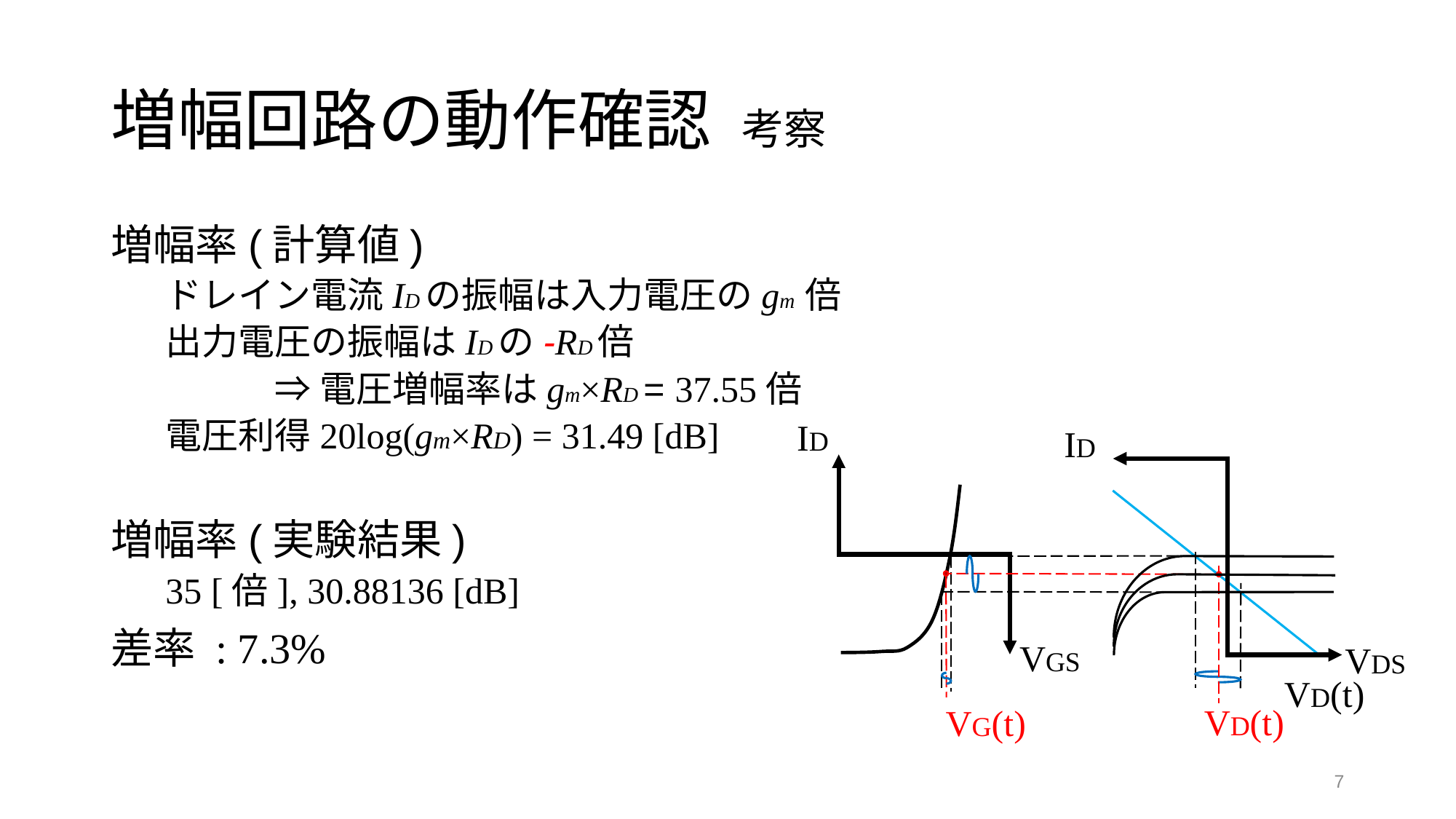

# 増幅回路の動作確認  考察
増幅率(計算値)
ドレイン電流IDの振幅は入力電圧のgm 倍
出力電圧の振幅はIDの-RD倍
	⇒電圧増幅率はgm×RD = 37.55倍
電圧利得20log(gm×RD) = 31.49 [dB]

増幅率(実験結果)
35 [倍], 30.88136 [dB]
差率 : 7.3%
ID
ID

VGS
VDS

VD(t)

VG(t)

VD(t)
7